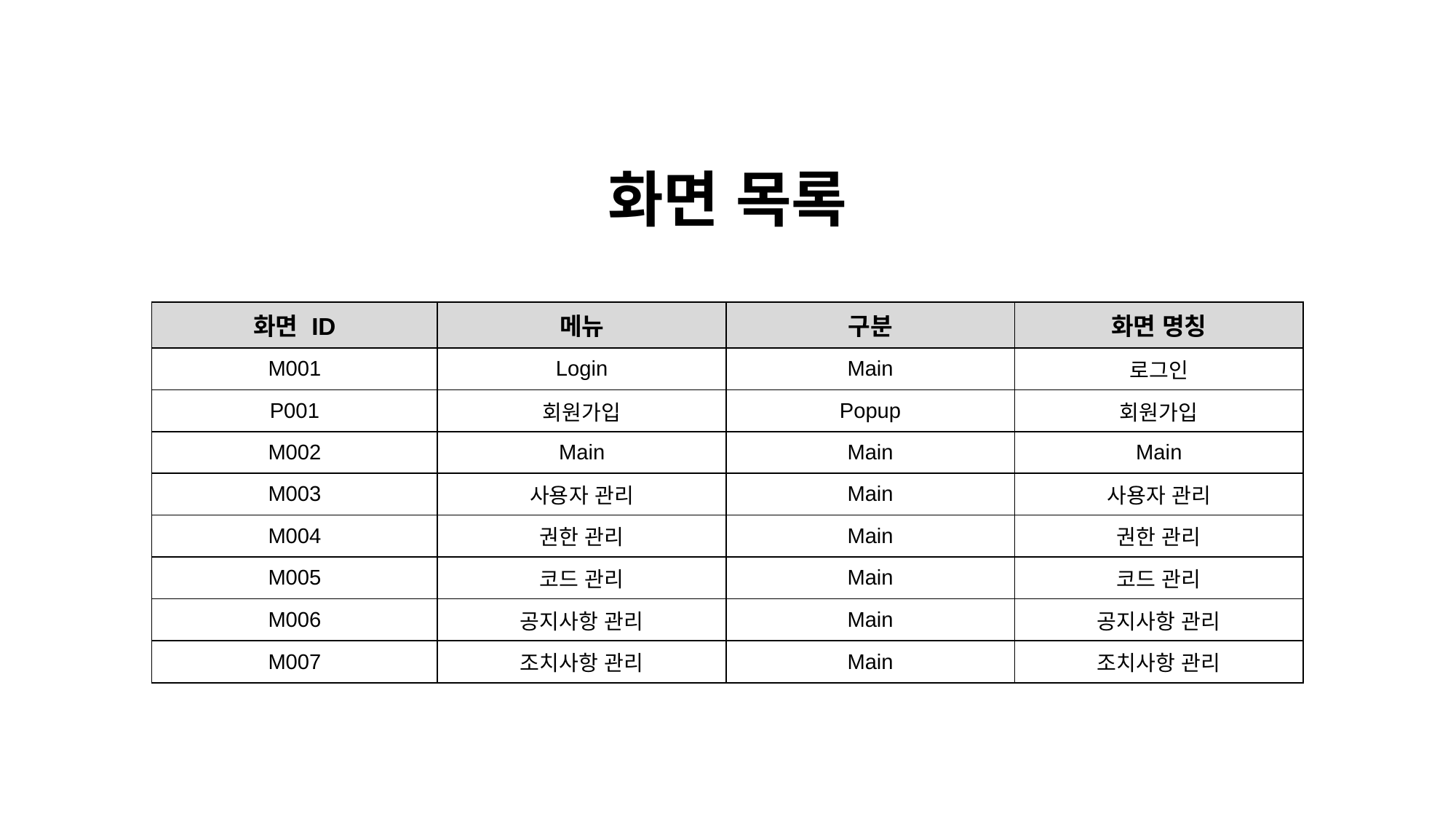

# 화면 목록
| 화면 ID | 메뉴 | 구분 | 화면 명칭 |
| --- | --- | --- | --- |
| M001 | Login | Main | 로그인 |
| P001 | 회원가입 | Popup | 회원가입 |
| M002 | Main | Main | Main |
| M003 | 사용자 관리 | Main | 사용자 관리 |
| M004 | 권한 관리 | Main | 권한 관리 |
| M005 | 코드 관리 | Main | 코드 관리 |
| M006 | 공지사항 관리 | Main | 공지사항 관리 |
| M007 | 조치사항 관리 | Main | 조치사항 관리 |